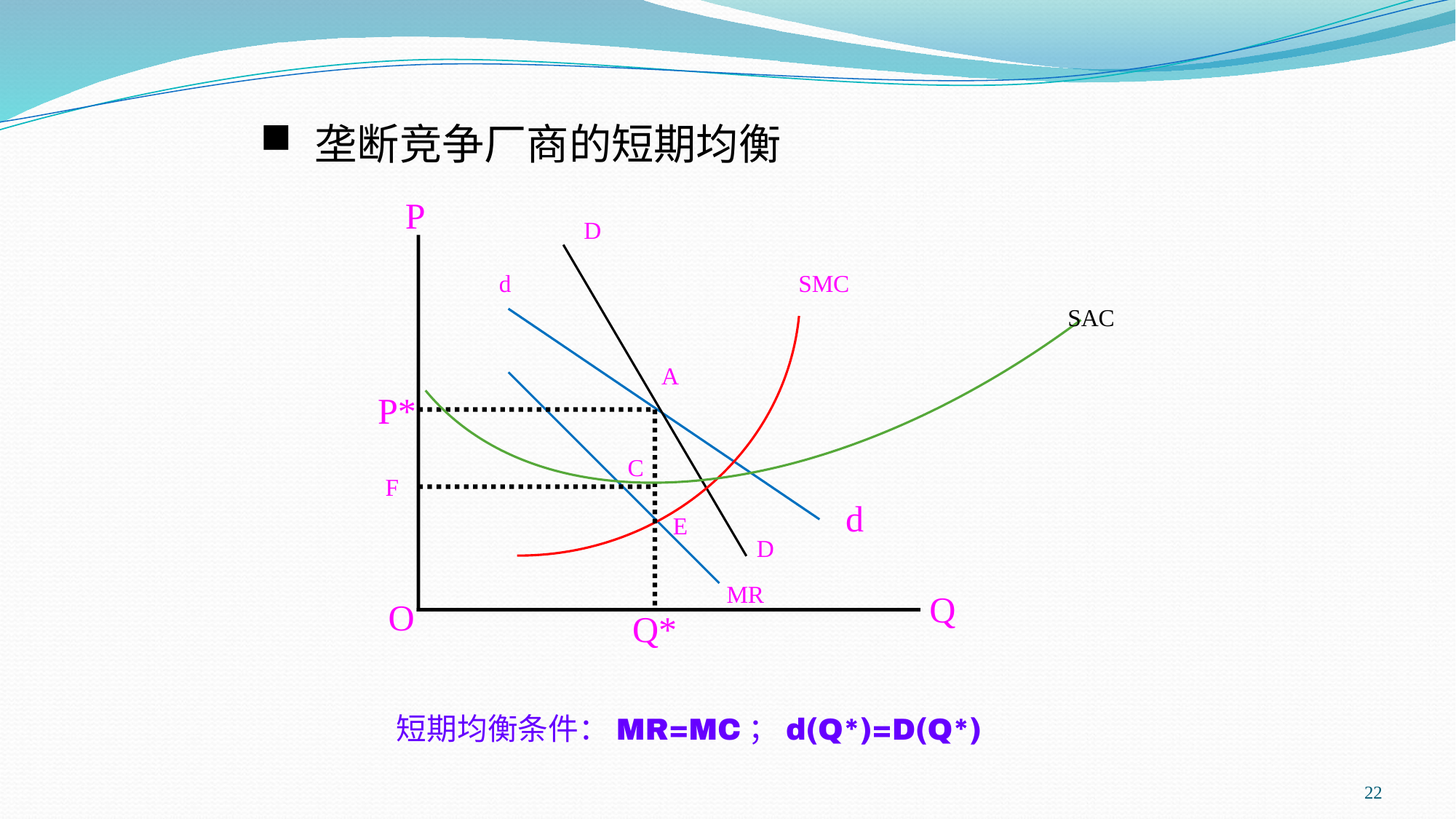

垄断竞争厂商的短期均衡
P
D

d
SMC

SAC

A

P*

C
F

d
E
D
MR
Q
O
Q*

短期均衡条件：MR=MC；d(Q*)=D(Q*)
22